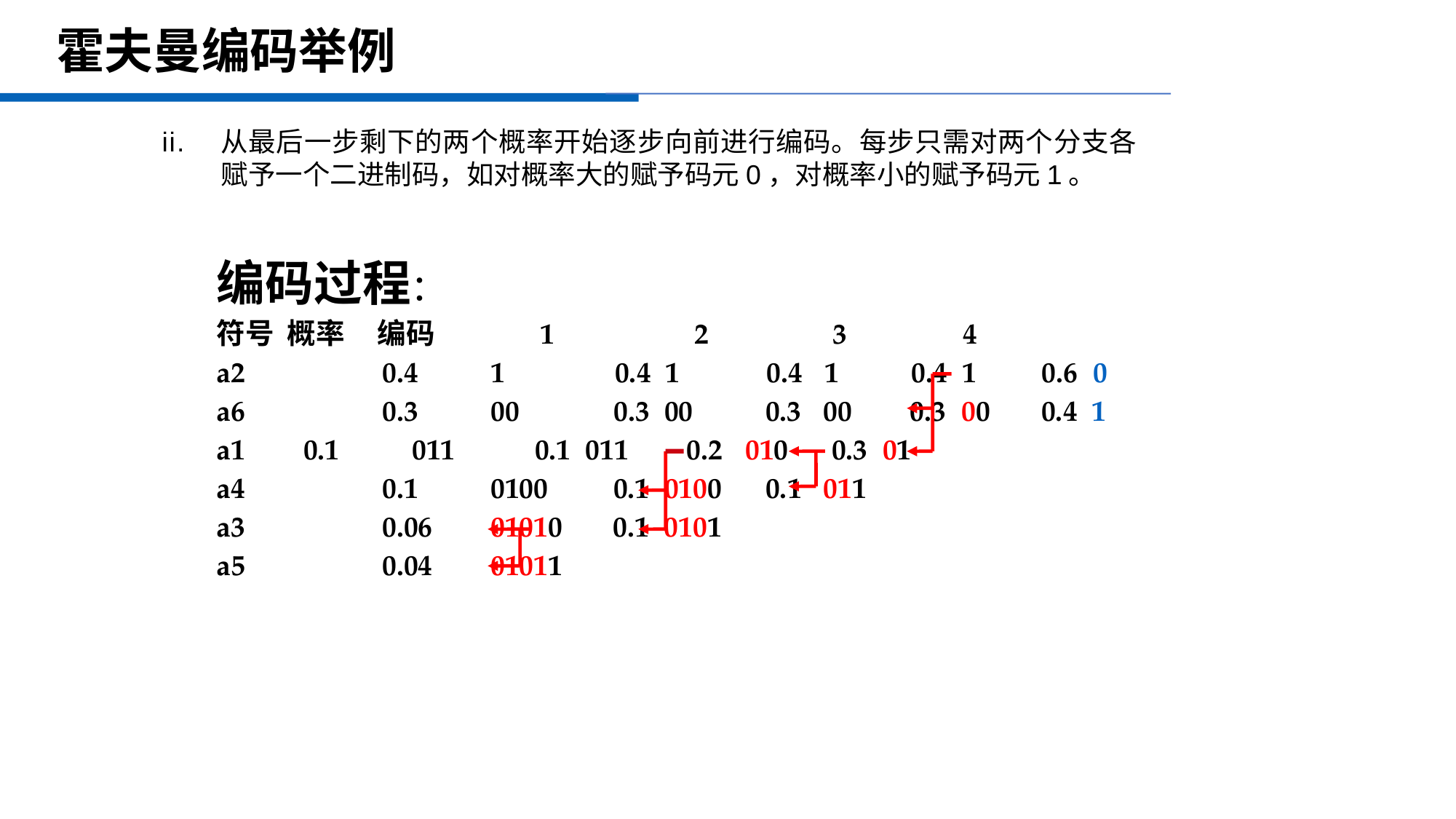

# 霍夫曼编码举例
从最后一步剩下的两个概率开始逐步向前进行编码。每步只需对两个分支各赋予一个二进制码，如对概率大的赋予码元0，对概率小的赋予码元1。
编码过程：
符号  概率     编码               1	                 2                 3                4
a2	    0.4          1	      0.4  1            0.4   1          0.4  1         0.6  0
a6	    0.3          00             0.3  00          0.3   00        0.3  00       0.4  1
a1        0.1          011           0.1  011        0.2   010      0.3  01
a4	    0.1          0100         0.1  0100      0.1   011
a3	    0.06        01010       0.1  0101
a5	    0.04        01011